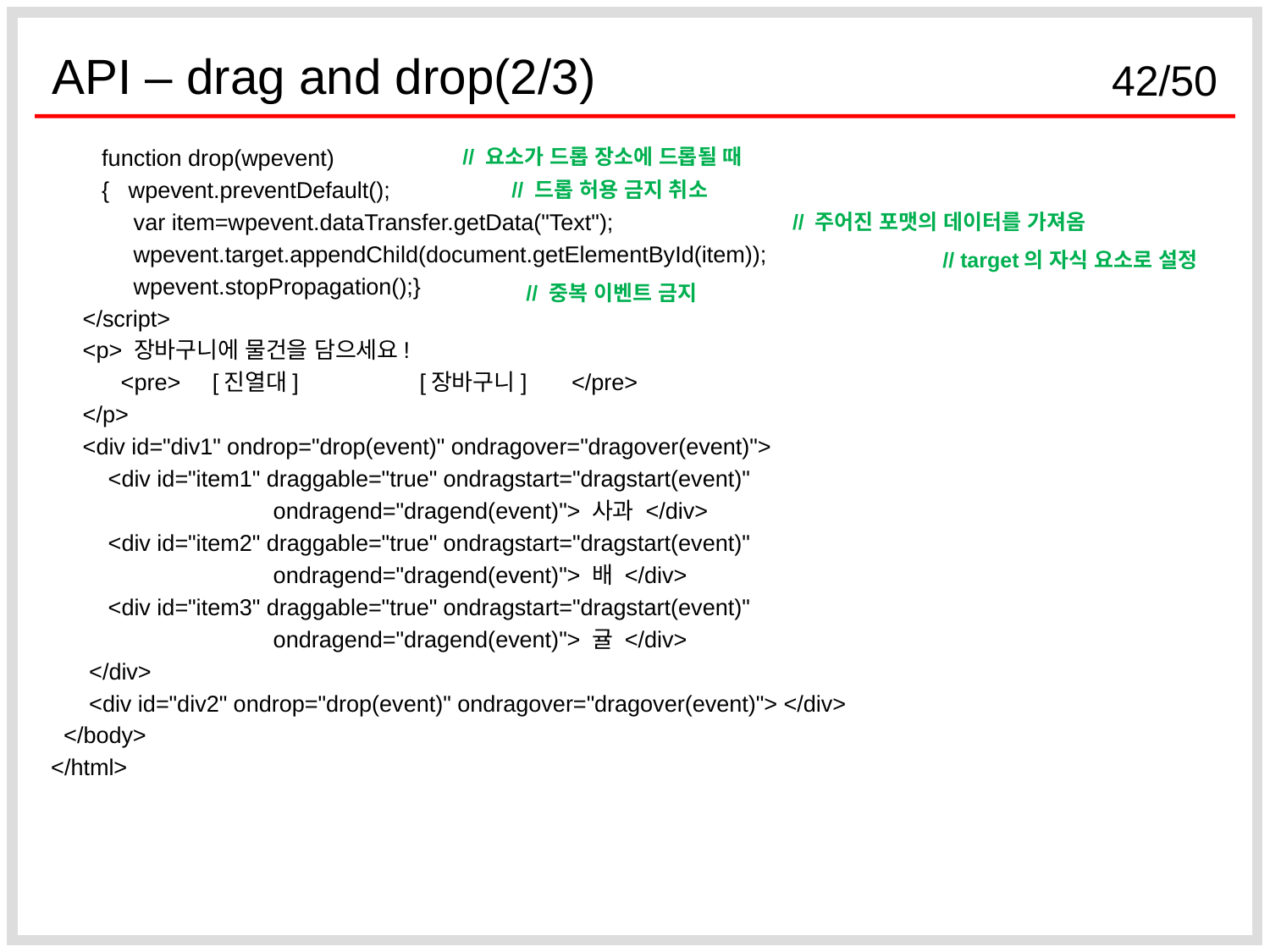

# API – drag and drop(2/3)
        function drop(wpevent)
        {   wpevent.preventDefault();
             var item=wpevent.dataTransfer.getData("Text");
             wpevent.target.appendChild(document.getElementById(item));
             wpevent.stopPropagation();}
     </script>
     <p> 장바구니에 물건을 담으세요!
           <pre>     [진열대]                   [장바구니]       </pre>
     </p>
     <div id="div1" ondrop="drop(event)" ondragover="dragover(event)">
         <div id="item1" draggable="true" ondragstart="dragstart(event)"
                                   ondragend="dragend(event)"> 사과 </div>
         <div id="item2" draggable="true" ondragstart="dragstart(event)"
                                   ondragend="dragend(event)"> 배 </div>
         <div id="item3" draggable="true" ondragstart="dragstart(event)"
                                   ondragend="dragend(event)"> 귤 </div>
      </div>
      <div id="div2" ondrop="drop(event)" ondragover="dragover(event)"> </div>
  </body>
</html>
// 요소가 드롭 장소에 드롭될 때
// 드롭 허용 금지 취소
// 주어진 포맷의 데이터를 가져옴
// target의 자식 요소로 설정
// 중복 이벤트 금지